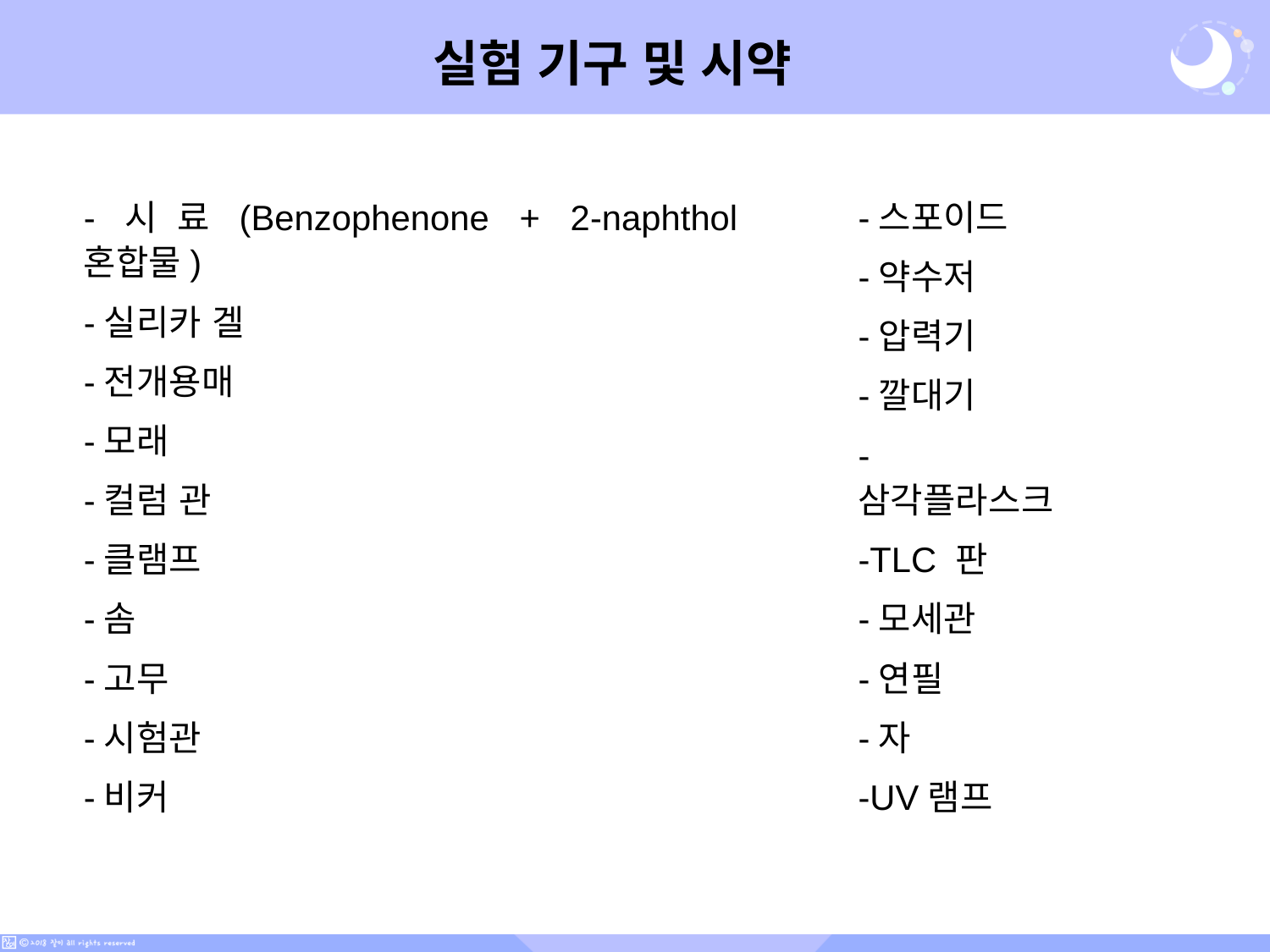

실험 기구 및 시약
-시료(Benzophenone + 2-naphthol 혼합물)
-실리카 겔
-전개용매
-모래
-컬럼 관
-클램프
-솜
-고무
-시험관
-비커

-스포이드
-약수저
-압력기
-깔대기
-삼각플라스크
-TLC 판
-모세관
-연필
-자
-UV램프